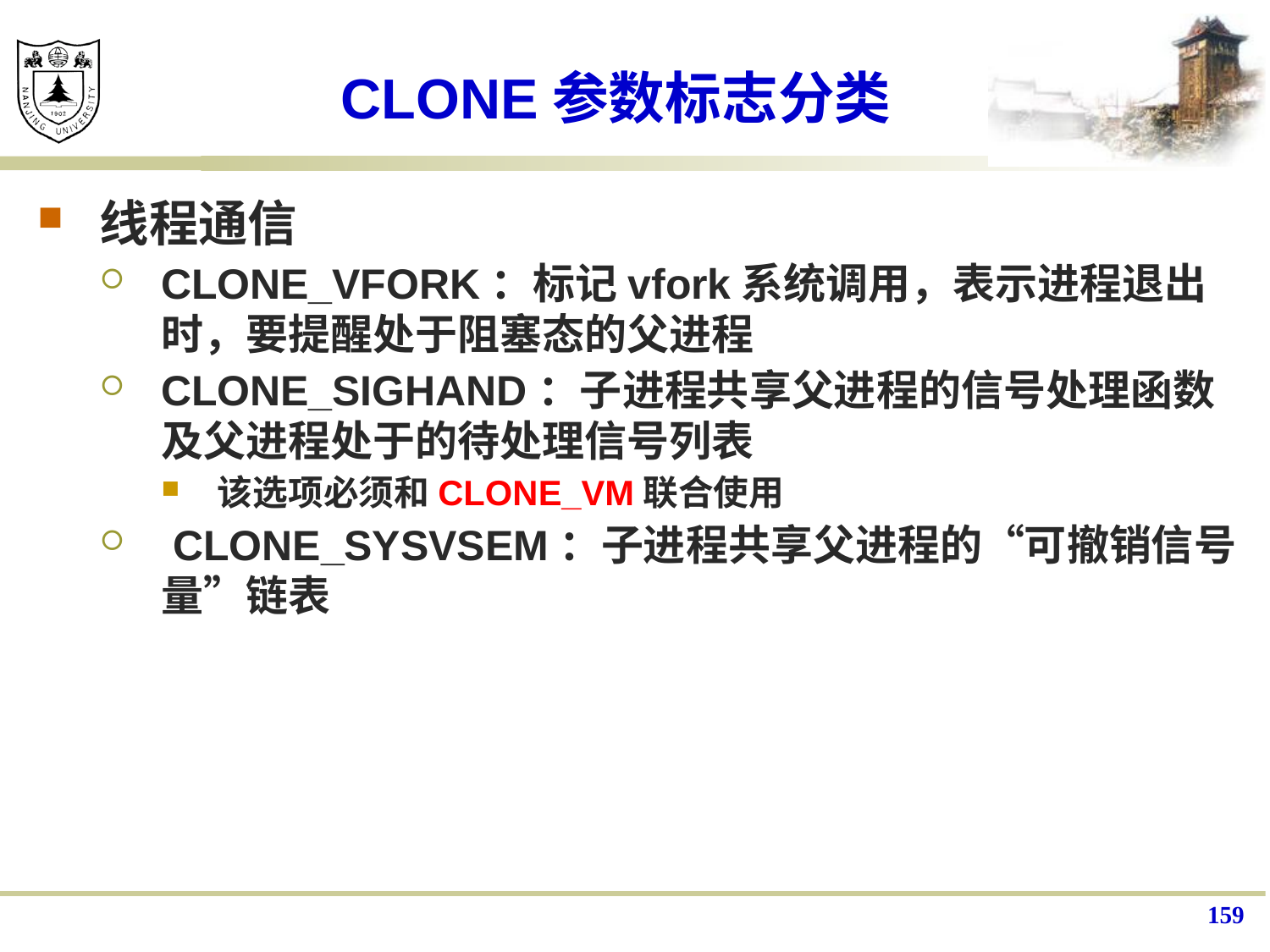

# CLONE参数标志分类
线程通信
CLONE_VFORK：标记vfork系统调用，表示进程退出时，要提醒处于阻塞态的父进程
CLONE_SIGHAND：子进程共享父进程的信号处理函数及父进程处于的待处理信号列表
该选项必须和CLONE_VM联合使用
 CLONE_SYSVSEM：子进程共享父进程的“可撤销信号量”链表
159